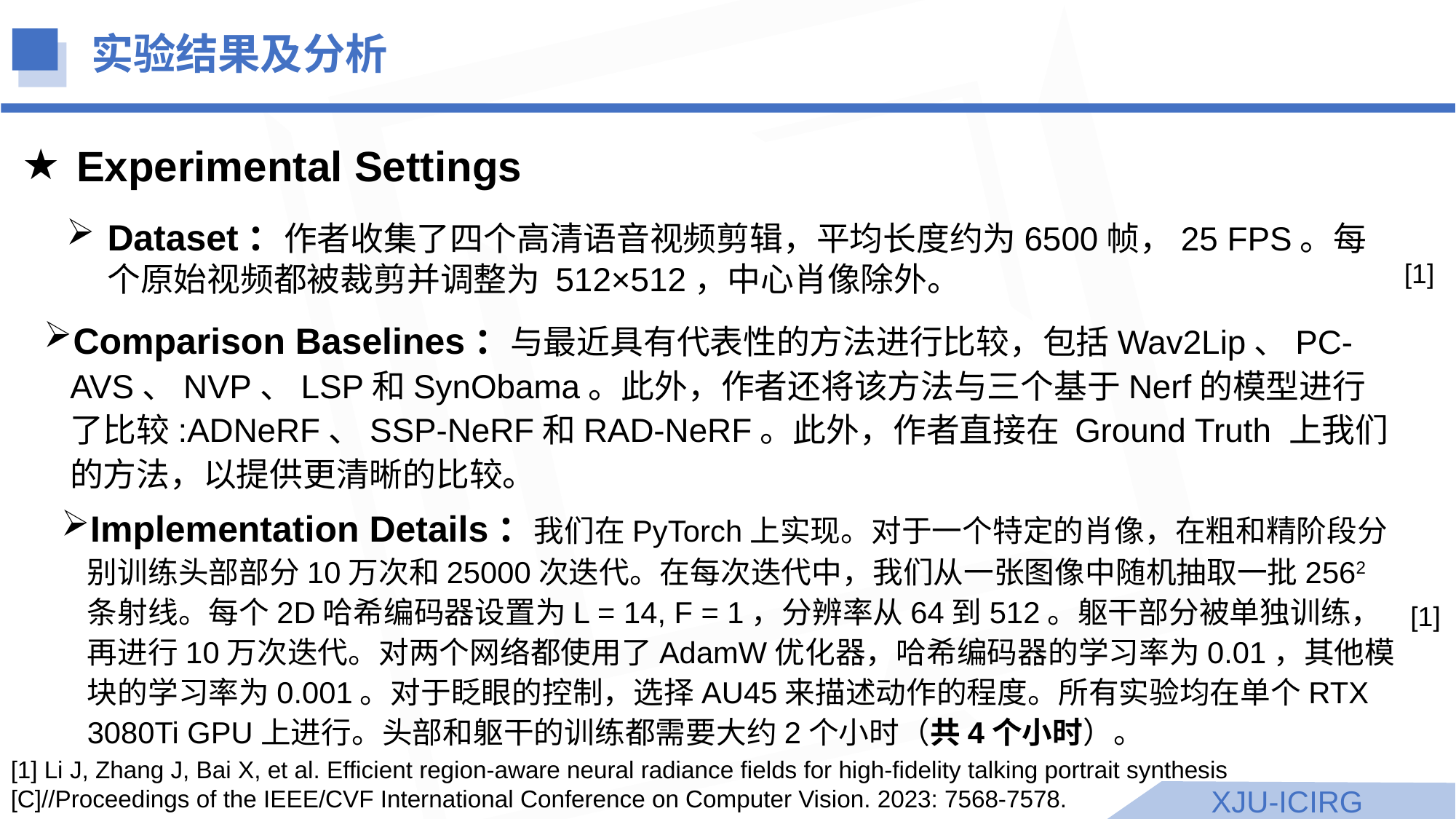

实验结果及分析

Experimental Settings
Dataset：作者收集了四个高清语音视频剪辑，平均长度约为6500帧，25 FPS。每个原始视频都被裁剪并调整为 512×512，中心肖像除外。
[1]
Comparison Baselines：与最近具有代表性的方法进行比较，包括Wav2Lip、PC-AVS、NVP、LSP和SynObama。此外，作者还将该方法与三个基于Nerf的模型进行了比较:ADNeRF、SSP-NeRF和RAD-NeRF。此外，作者直接在 Ground Truth 上我们的方法，以提供更清晰的比较。
Implementation Details：我们在PyTorch上实现。对于一个特定的肖像，在粗和精阶段分别训练头部部分10万次和25000次迭代。在每次迭代中，我们从一张图像中随机抽取一批2562条射线。每个2D哈希编码器设置为L = 14, F = 1，分辨率从64到512。躯干部分被单独训练，再进行10万次迭代。对两个网络都使用了AdamW优化器，哈希编码器的学习率为0.01，其他模块的学习率为0.001。对于眨眼的控制，选择AU45来描述动作的程度。所有实验均在单个RTX 3080Ti GPU上进行。头部和躯干的训练都需要大约2个小时（共4个小时）。
[1]
[1] Li J, Zhang J, Bai X, et al. Efficient region-aware neural radiance fields for high-fidelity talking portrait synthesis [C]//Proceedings of the IEEE/CVF International Conference on Computer Vision. 2023: 7568-7578.
XJU-ICIRG